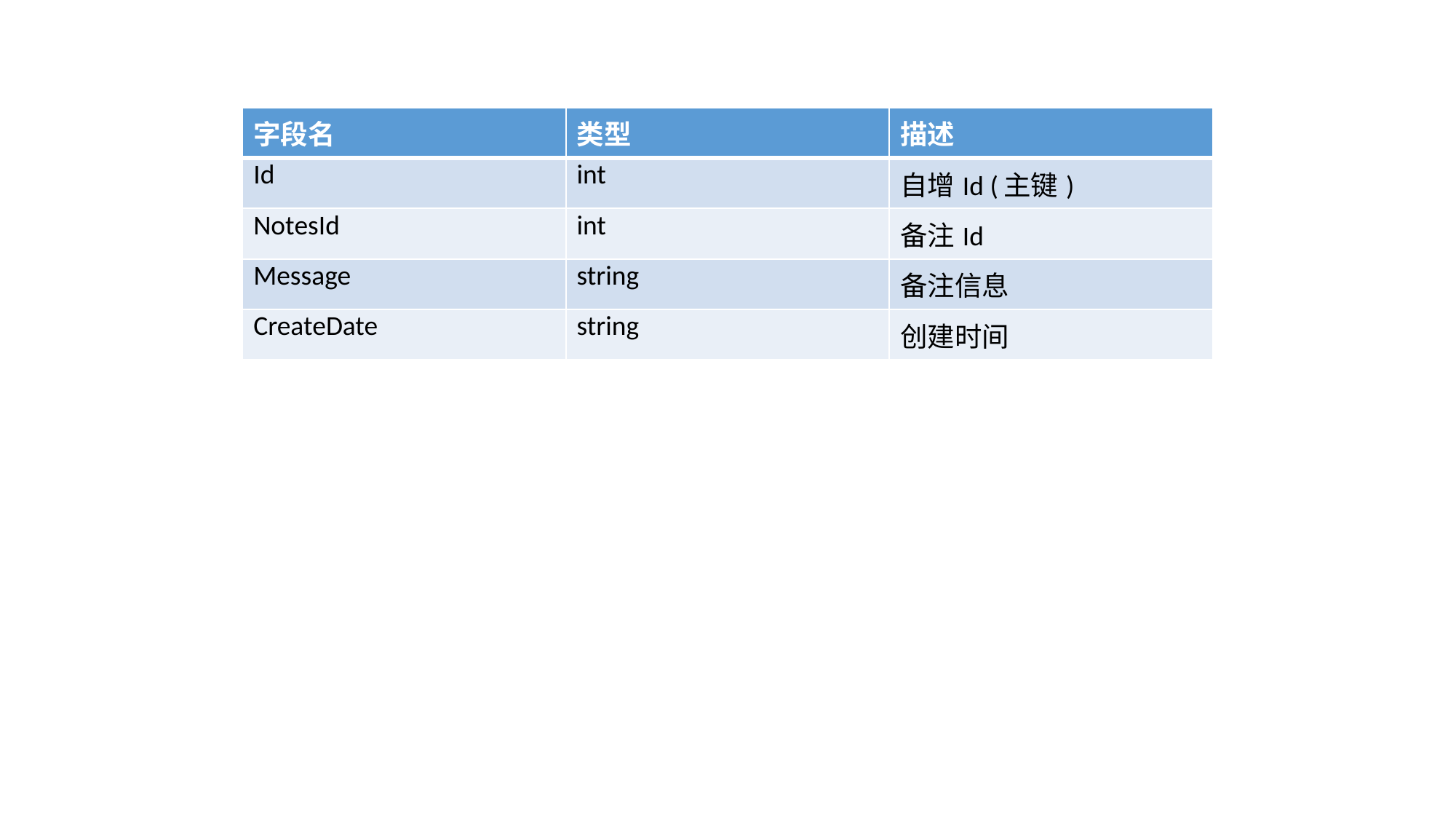

| 字段名 | 类型 | 描述 |
| --- | --- | --- |
| Id | int | 自增Id (主键) |
| NotesId | int | 备注Id |
| Message | string | 备注信息 |
| CreateDate | string | 创建时间 |